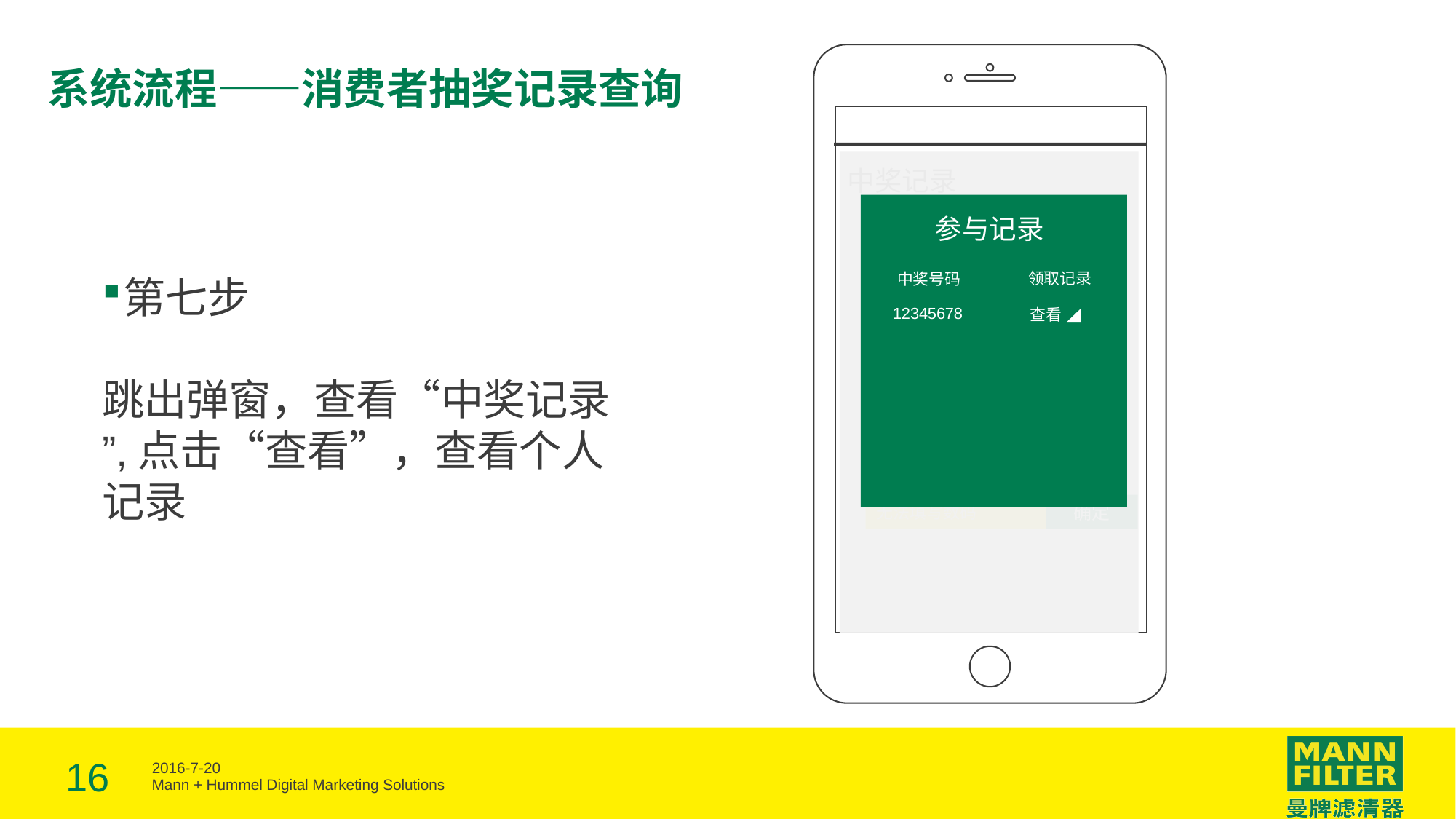

中奖记录

开始扫描
无法填写数码
确定
# 系统流程——消费者抽奖记录查询

参与记录
领取记录
中奖号码
第七步

跳出弹窗，查看“中奖记录
”,点击“查看”，查看个人记录
12345678
查看